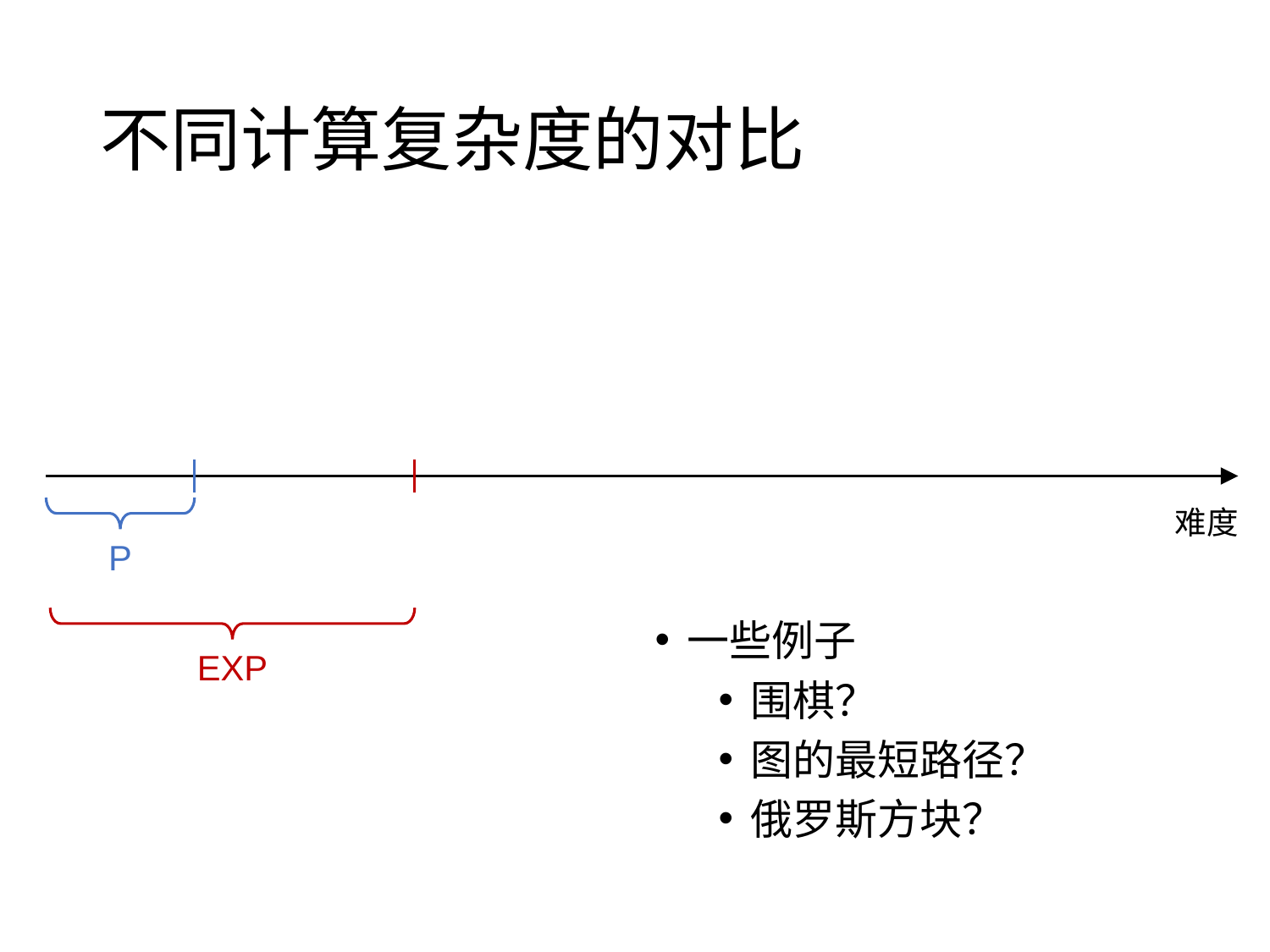

# 不同计算复杂度的对比

难度
P
一些例子
围棋？
图的最短路径？
俄罗斯方块？
EXP